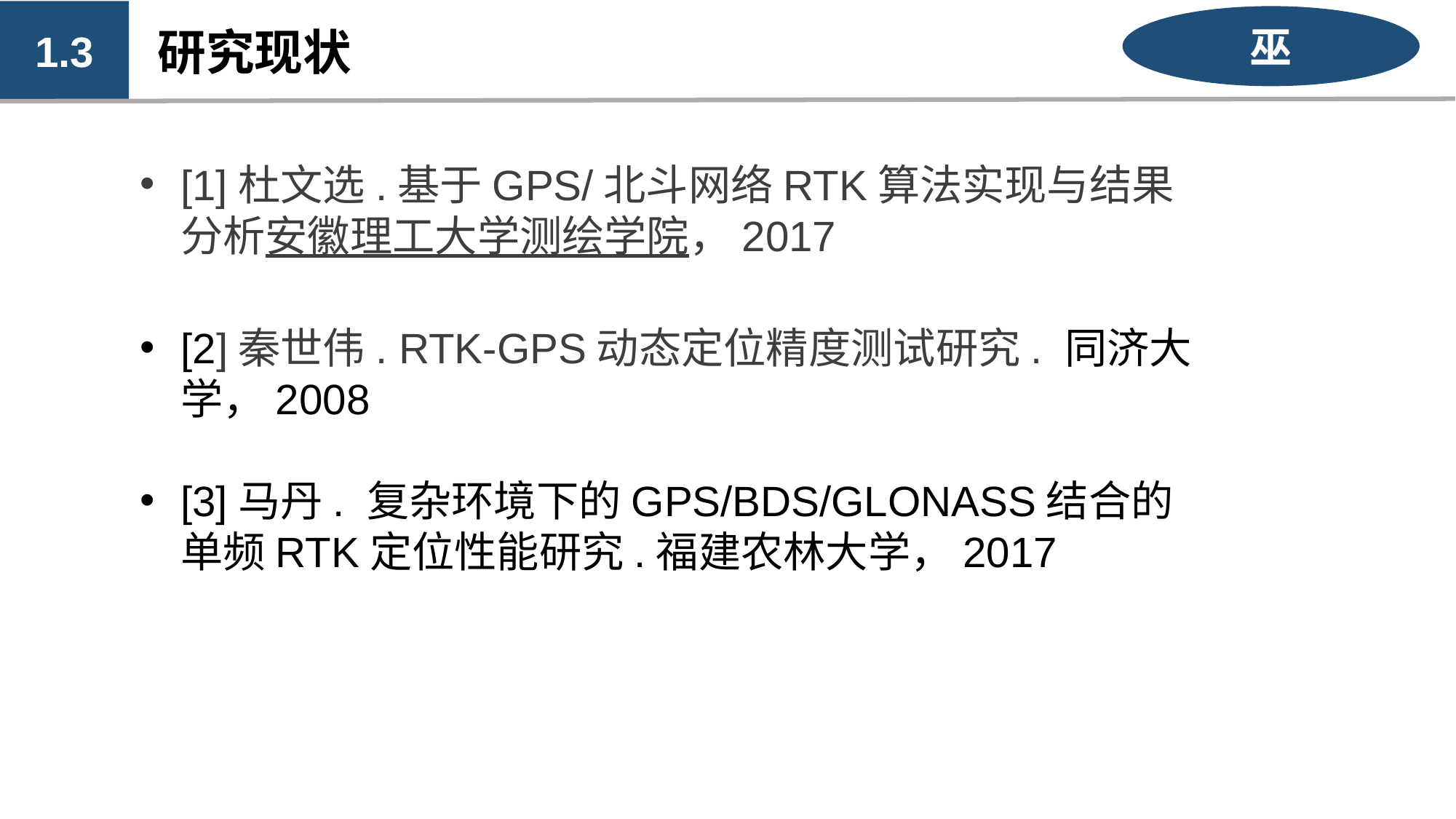

1.3

巫
研究现状
[1]杜文选.基于GPS/北斗网络RTK算法实现与结果分析安徽理工大学测绘学院，2017

[2]秦世伟. RTK-GPS动态定位精度测试研究. 同济大学，2008

[3]马丹. 复杂环境下的GPS/BDS/GLONASS结合的单频RTK定位性能研究.福建农林大学，2017

技术基础